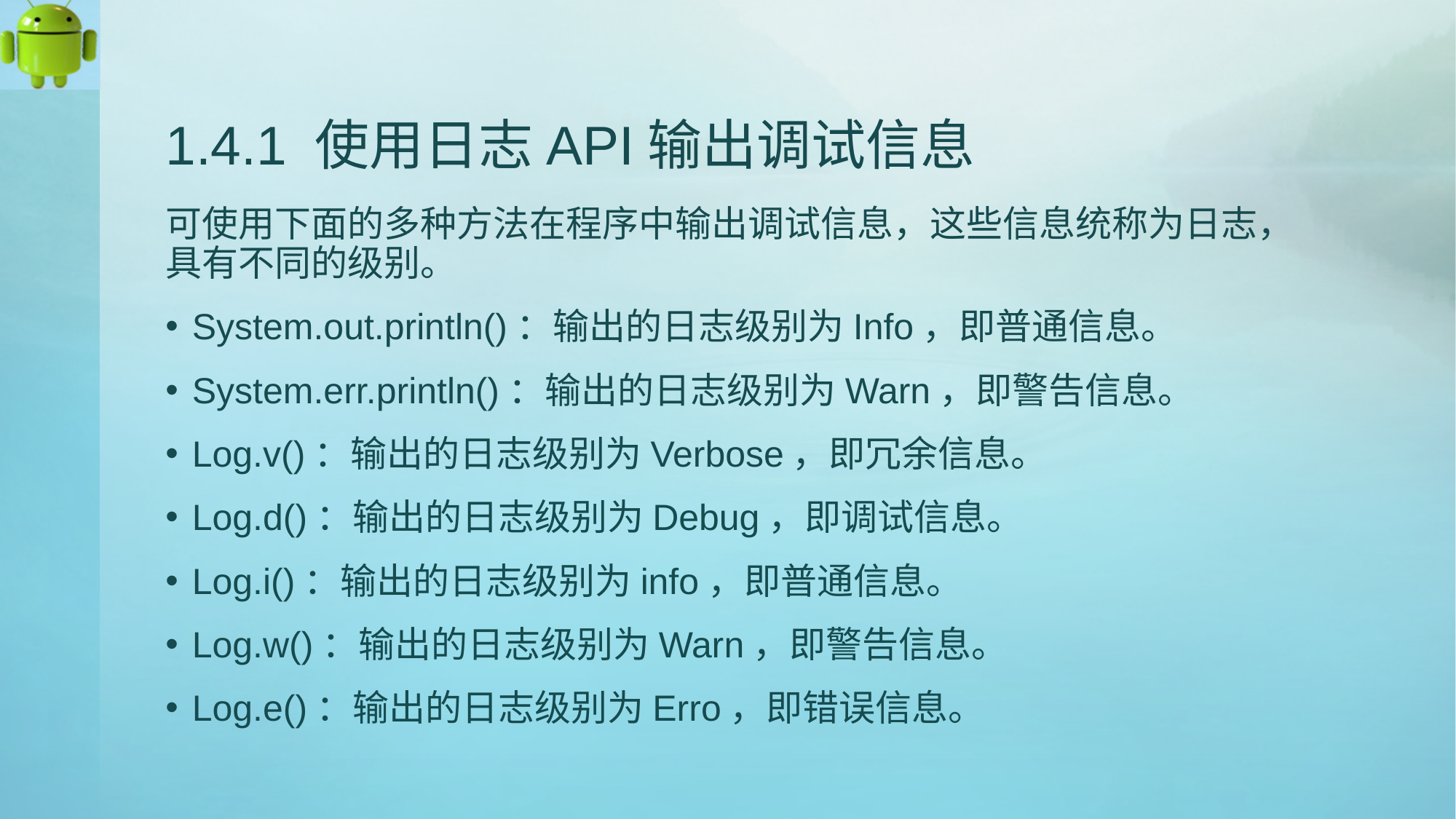

# 1.4.1 使用日志API输出调试信息
可使用下面的多种方法在程序中输出调试信息，这些信息统称为日志，具有不同的级别。
System.out.println()：输出的日志级别为Info，即普通信息。
System.err.println()：输出的日志级别为Warn，即警告信息。
Log.v()：输出的日志级别为Verbose，即冗余信息。
Log.d()：输出的日志级别为Debug，即调试信息。
Log.i()：输出的日志级别为info，即普通信息。
Log.w()：输出的日志级别为Warn，即警告信息。
Log.e()：输出的日志级别为Erro，即错误信息。